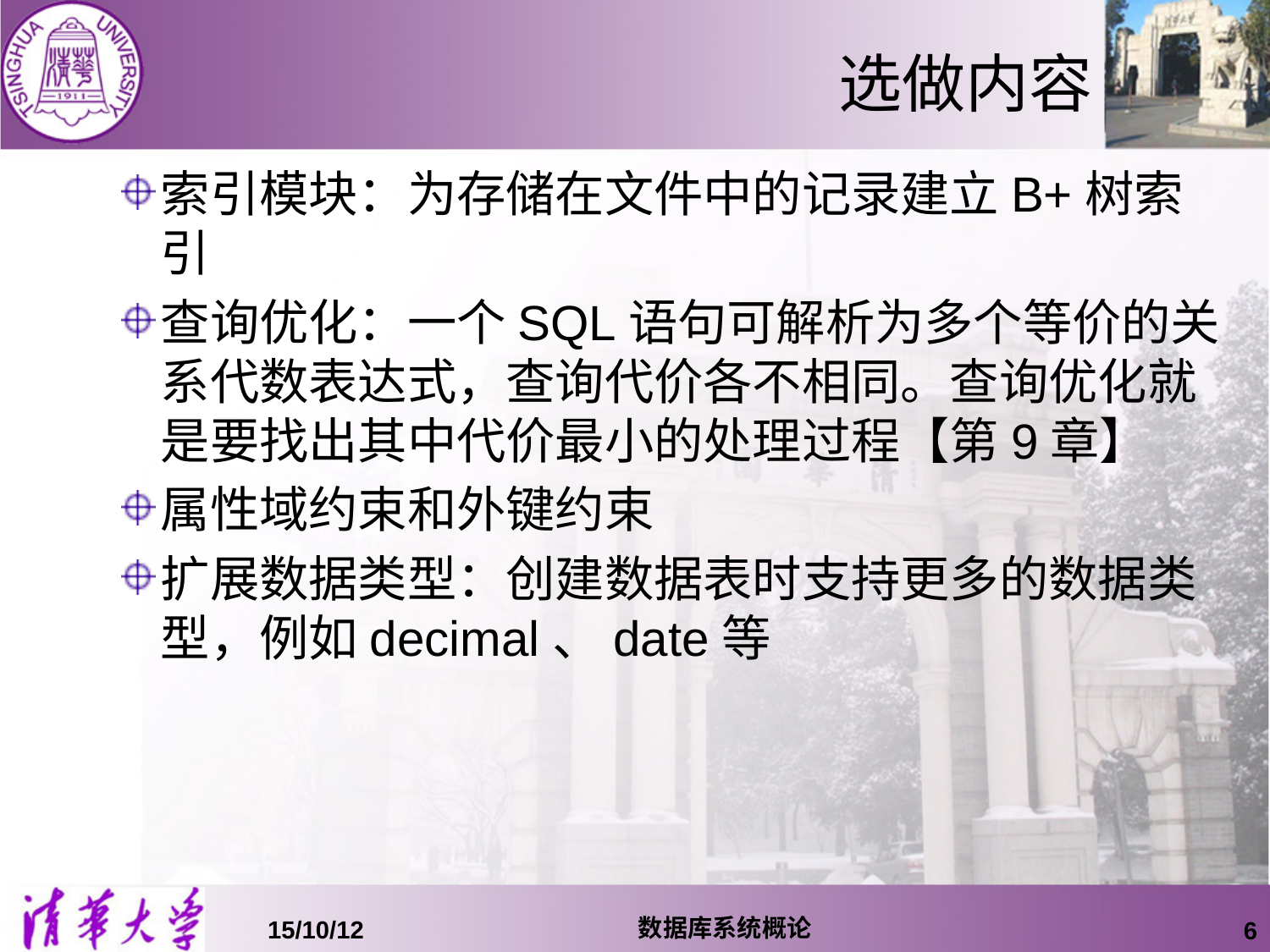

# 选做内容
索引模块：为存储在文件中的记录建立B+树索引
查询优化：一个SQL语句可解析为多个等价的关系代数表达式，查询代价各不相同。查询优化就是要找出其中代价最小的处理过程【第9章】
属性域约束和外键约束
扩展数据类型：创建数据表时支持更多的数据类型，例如decimal、date等
数据库系统概论
15/10/12
6